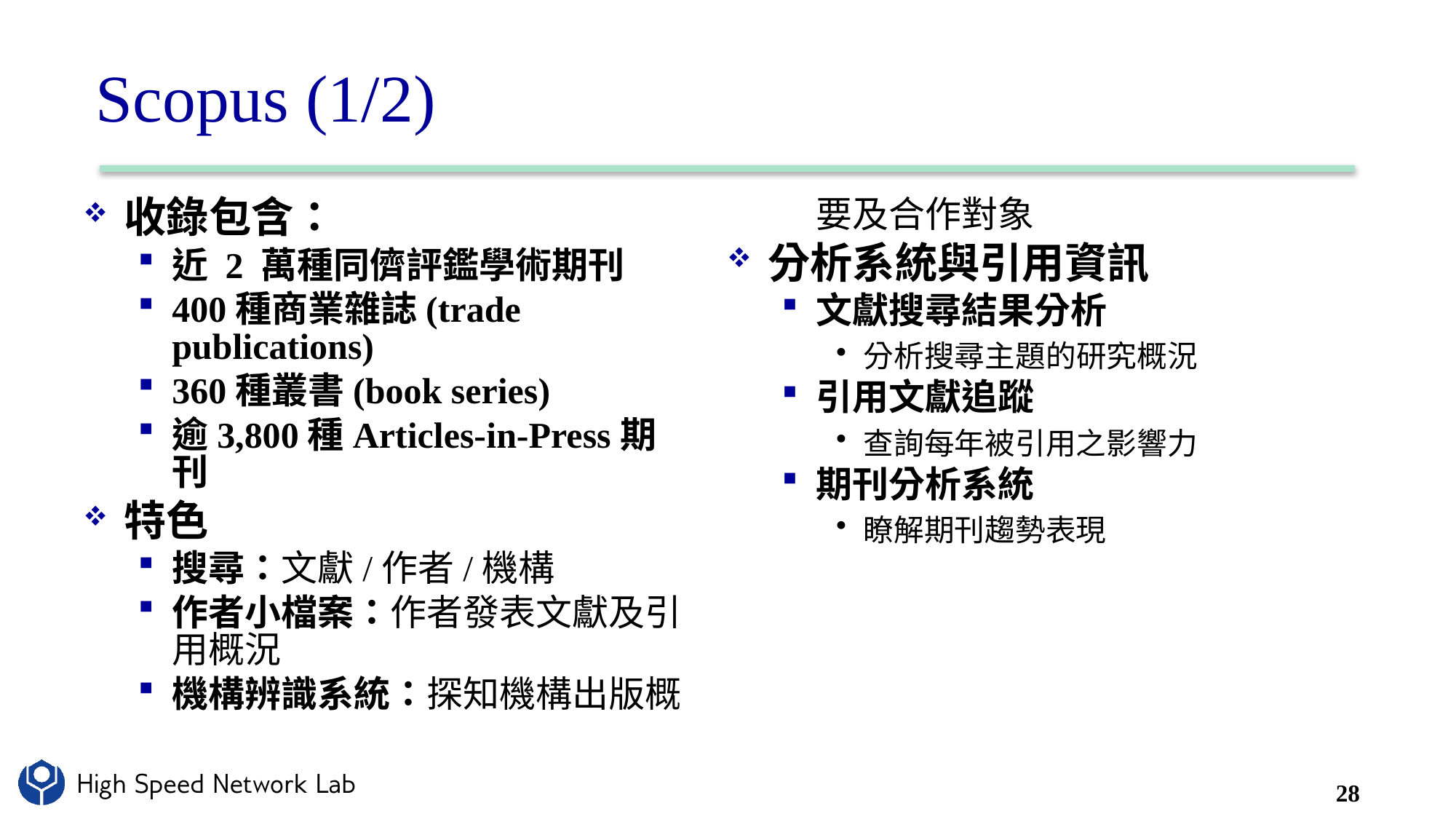

# Scopus (1/2)
收錄包含：
近 2 萬種同儕評鑑學術期刊
400種商業雜誌(trade publications)
360種叢書(book series)
逾3,800種Articles-in-Press期刊
特色
搜尋：文獻/作者/機構
作者小檔案：作者發表文獻及引用概況
機構辨識系統：探知機構出版概要及合作對象
分析系統與引用資訊
文獻搜尋結果分析
分析搜尋主題的研究概況
引用文獻追蹤
查詢每年被引用之影響力
期刊分析系統
瞭解期刊趨勢表現

28